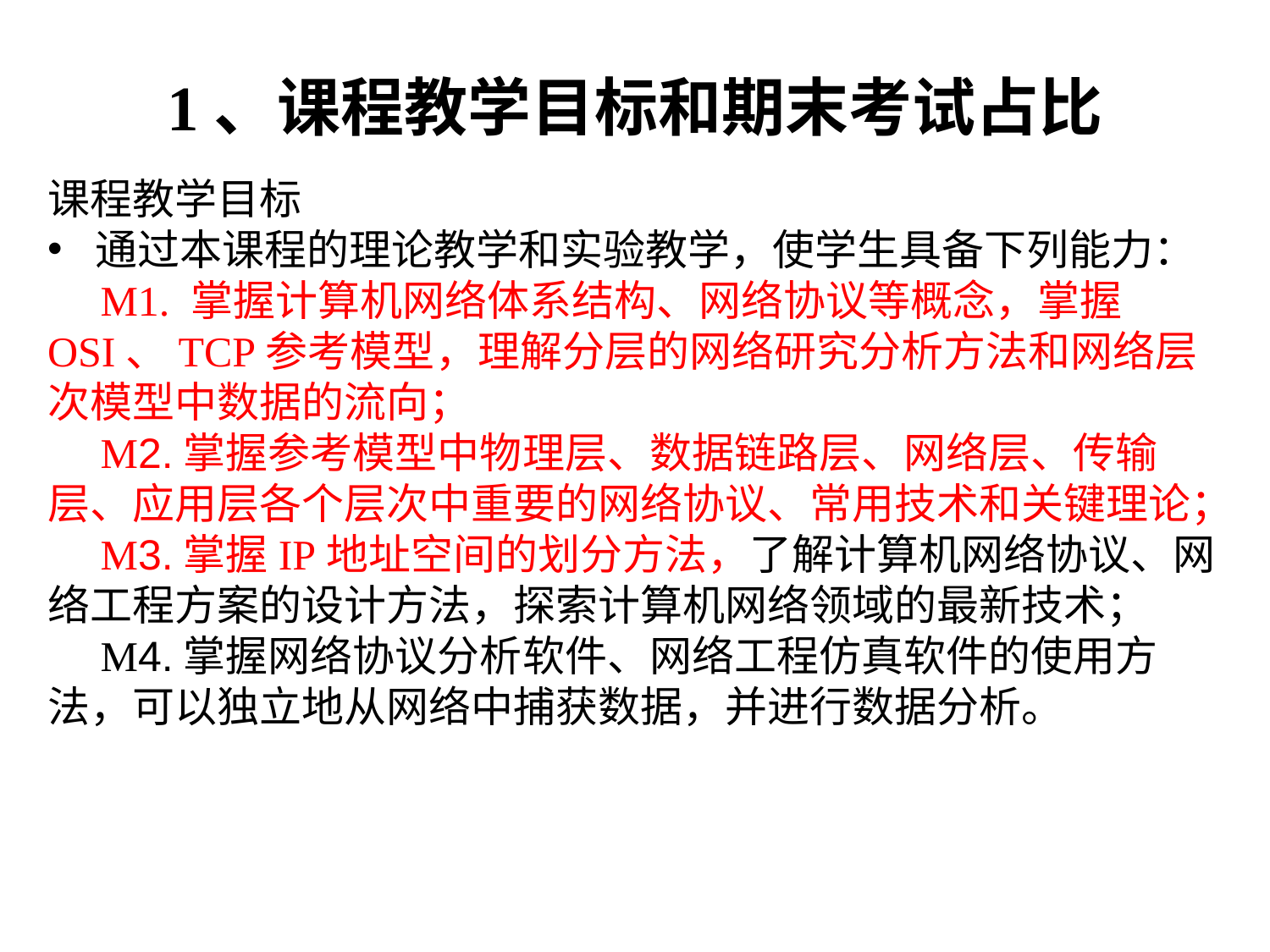

# 1、课程教学目标和期末考试占比
课程教学目标通过本课程的理论教学和实验教学，使学生具备下列能力：
     M1. 掌握计算机网络体系结构、网络协议等概念，掌握OSI、TCP参考模型，理解分层的网络研究分析方法和网络层次模型中数据的流向；
     M2.掌握参考模型中物理层、数据链路层、网络层、传输层、应用层各个层次中重要的网络协议、常用技术和关键理论；
     M3.掌握IP地址空间的划分方法，了解计算机网络协议、网络工程方案的设计方法，探索计算机网络领域的最新技术；
     M4.掌握网络协议分析软件、网络工程仿真软件的使用方法，可以独立地从网络中捕获数据，并进行数据分析。